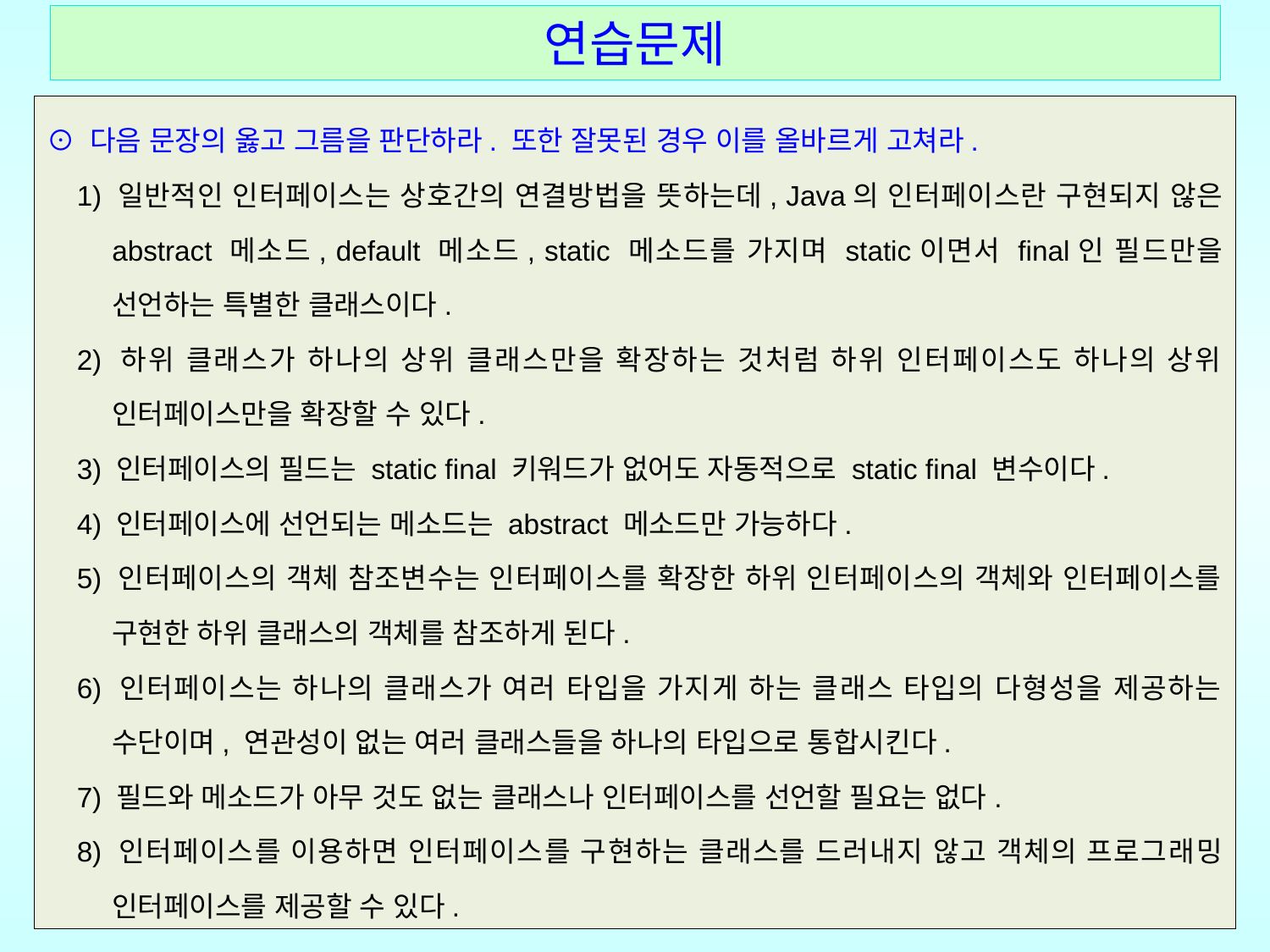

# 연습문제
⊙ 다음 문장의 옳고 그름을 판단하라. 또한 잘못된 경우 이를 올바르게 고쳐라.
1) 일반적인 인터페이스는 상호간의 연결방법을 뜻하는데, Java의 인터페이스란 구현되지 않은 abstract 메소드, default 메소드, static 메소드를 가지며 static이면서 final인 필드만을 선언하는 특별한 클래스이다.
2) 하위 클래스가 하나의 상위 클래스만을 확장하는 것처럼 하위 인터페이스도 하나의 상위 인터페이스만을 확장할 수 있다.
3) 인터페이스의 필드는 static final 키워드가 없어도 자동적으로 static final 변수이다.
4) 인터페이스에 선언되는 메소드는 abstract 메소드만 가능하다.
5) 인터페이스의 객체 참조변수는 인터페이스를 확장한 하위 인터페이스의 객체와 인터페이스를 구현한 하위 클래스의 객체를 참조하게 된다.
6) 인터페이스는 하나의 클래스가 여러 타입을 가지게 하는 클래스 타입의 다형성을 제공하는 수단이며, 연관성이 없는 여러 클래스들을 하나의 타입으로 통합시킨다.
7) 필드와 메소드가 아무 것도 없는 클래스나 인터페이스를 선언할 필요는 없다.
8) 인터페이스를 이용하면 인터페이스를 구현하는 클래스를 드러내지 않고 객체의 프로그래밍 인터페이스를 제공할 수 있다.